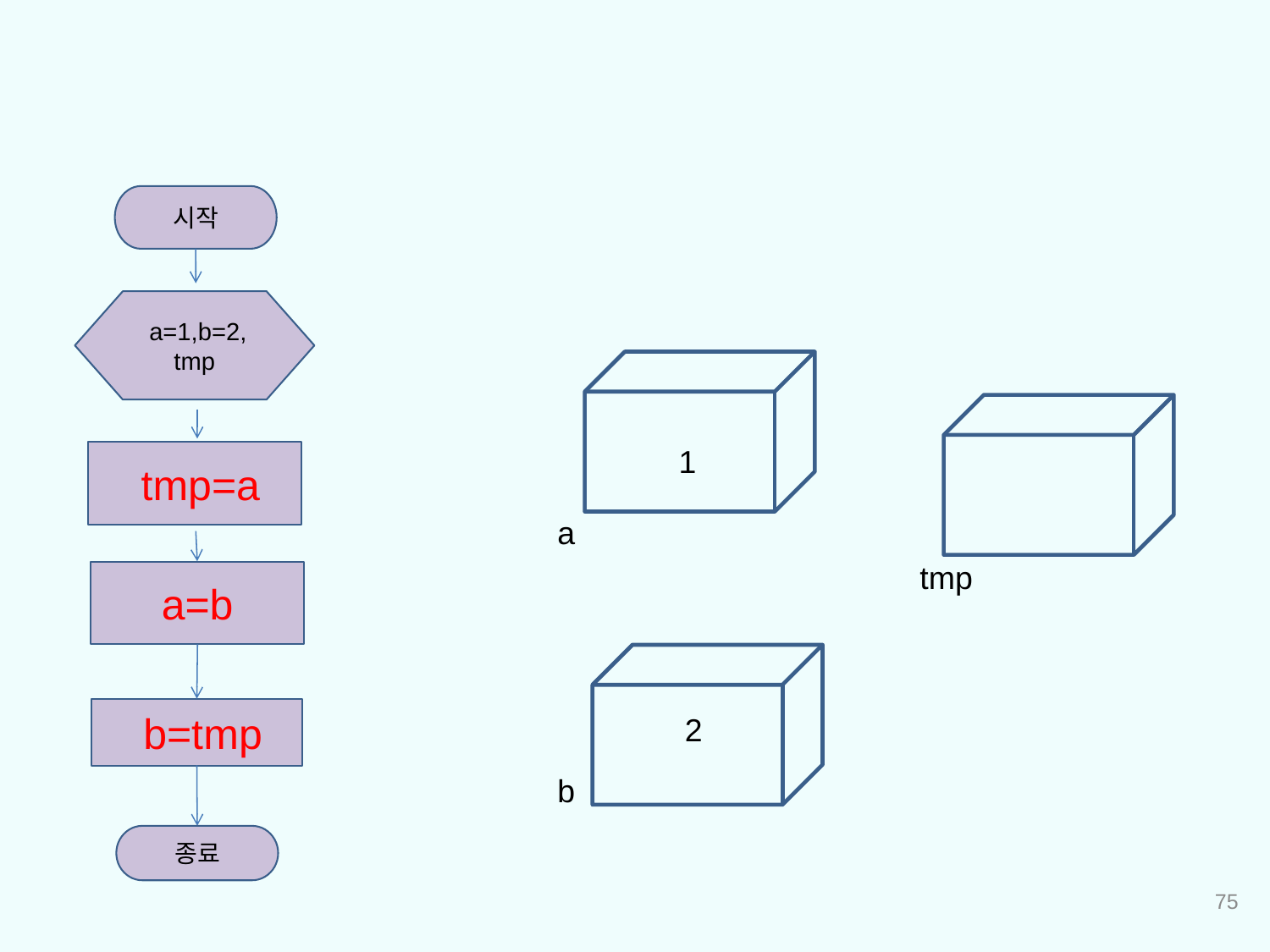

시작
 a=1,b=2,
tmp

1
 tmp=a
a
tmp
a=b

 b=tmp
2
b
종료
75